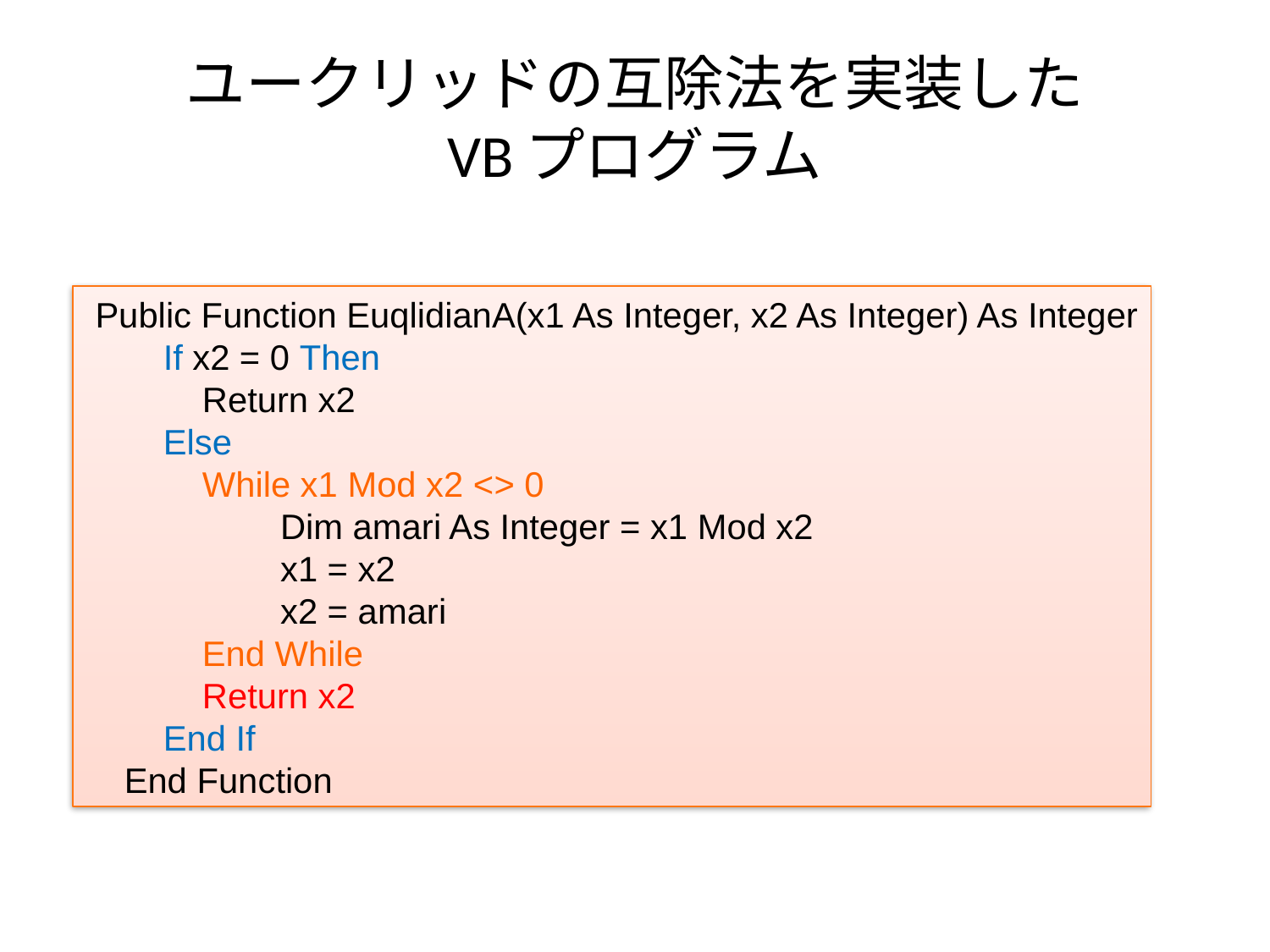

# ユークリッドの互除法を実装した VBプログラム
 Public Function EuqlidianA(x1 As Integer, x2 As Integer) As Integer
        If x2 = 0 Then
            Return x2
        Else
            While x1 Mod x2 <> 0
                    Dim amari As Integer = x1 Mod x2
                    x1 = x2
                    x2 = amari
            End While
            Return x2
        End If
    End Function